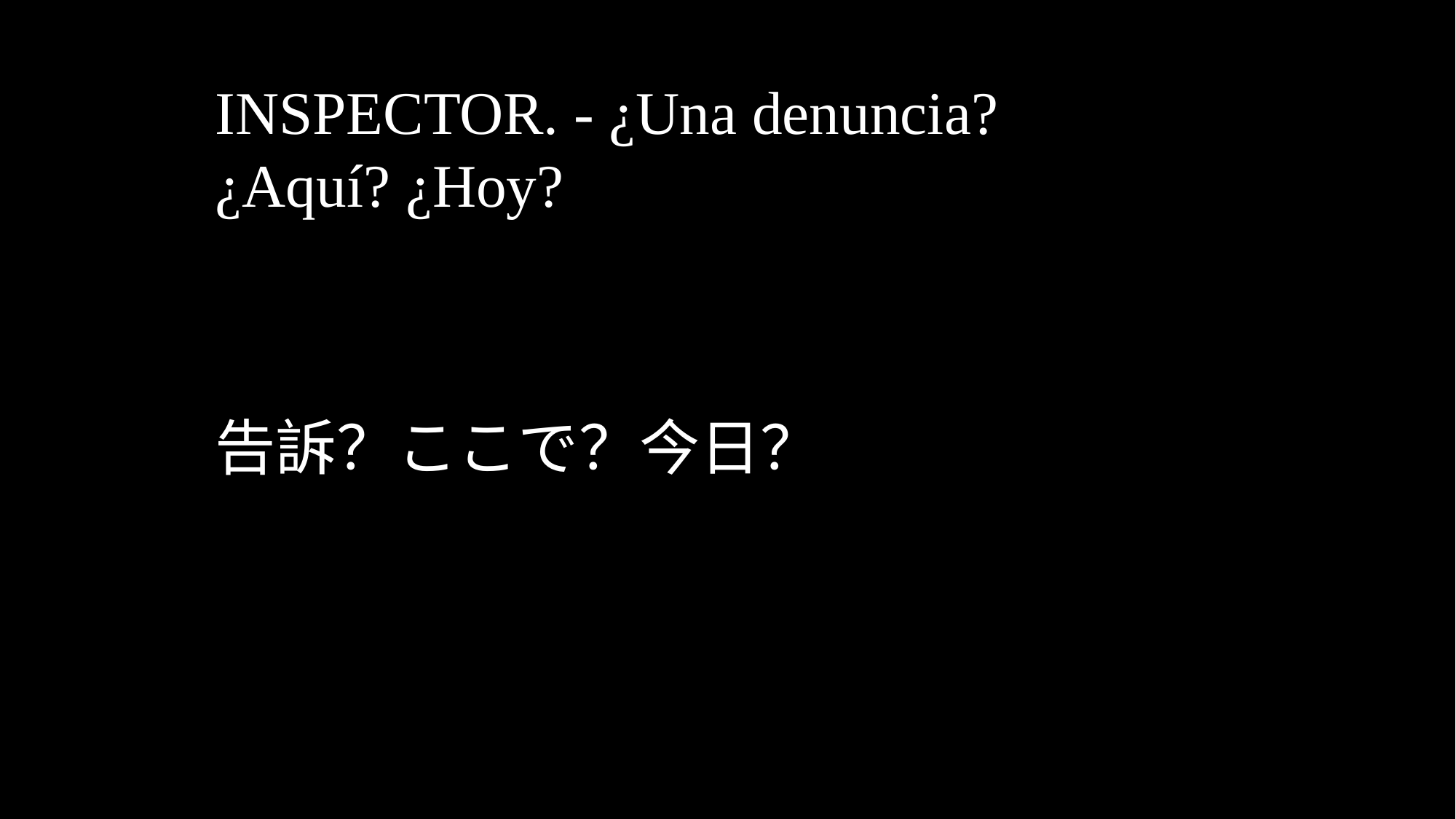

INSPECTOR. - ¿Una denuncia? ¿Aquí? ¿Hoy?

告訴？ここで？今日？